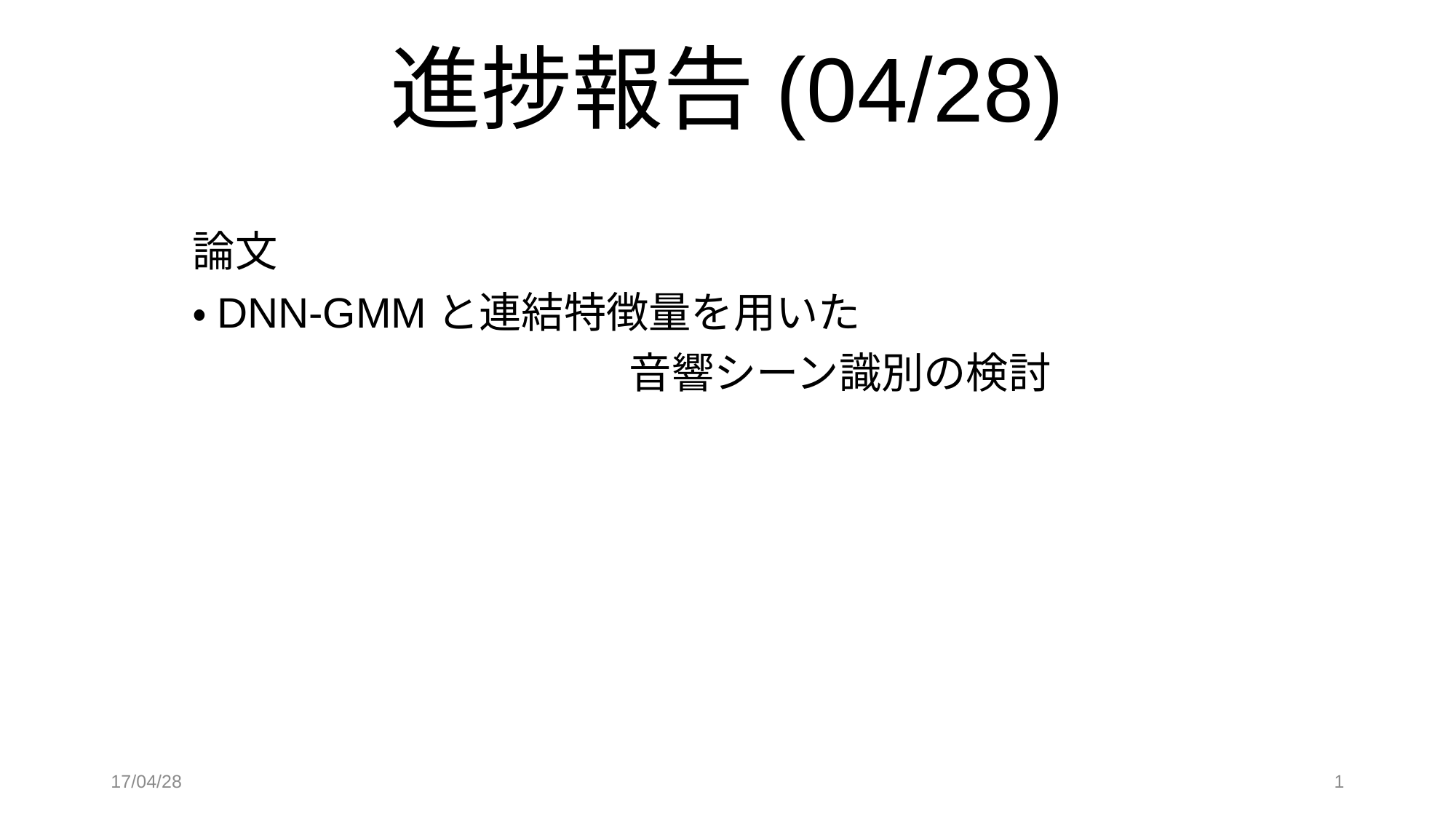

# 進捗報告(04/28)
論文
・DNN-GMMと連結特徴量を用いた
				音響シーン識別の検討
17/04/28
1